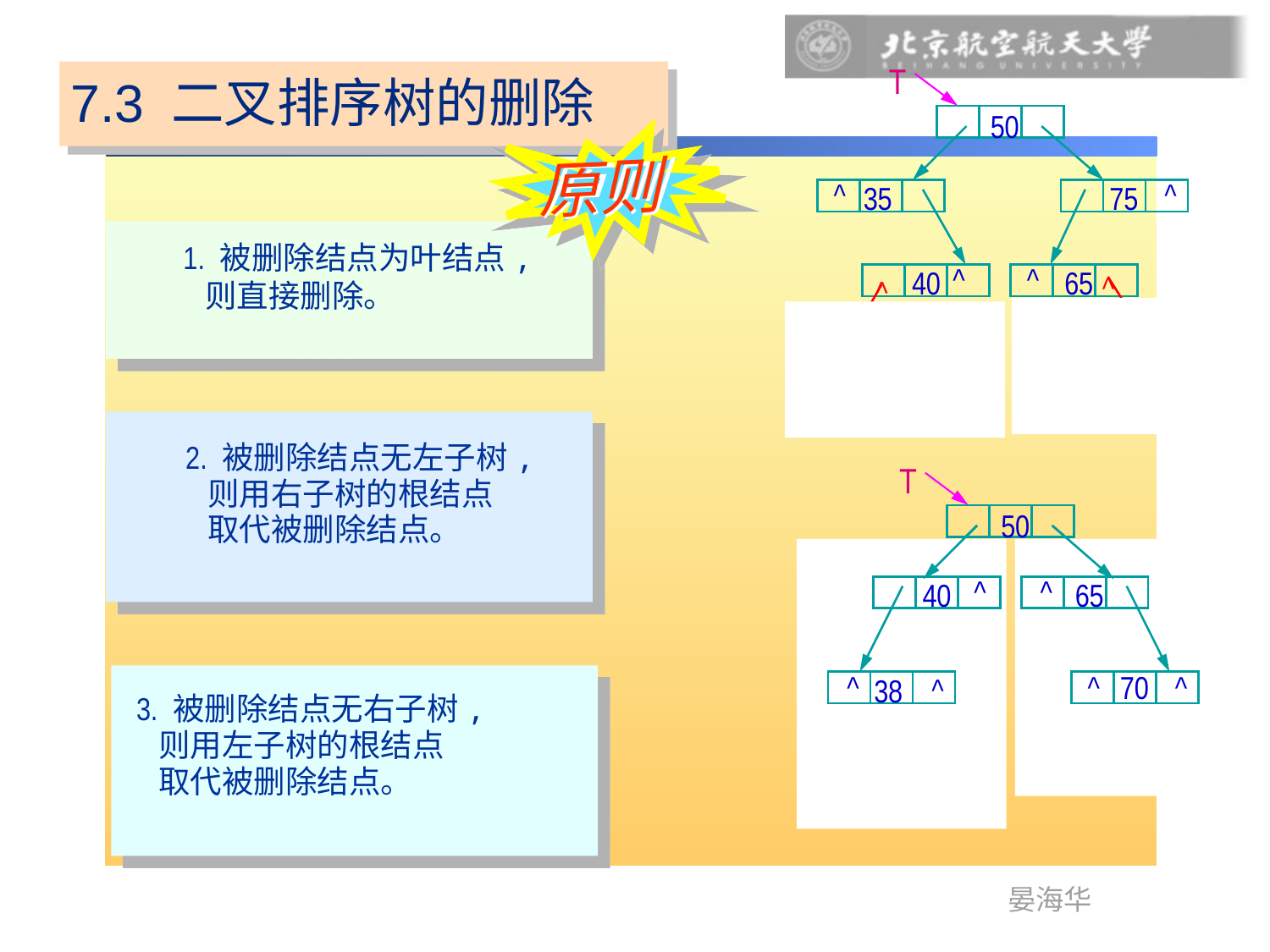

T

50

^
^
35
75

^
^
40
65

^
^
^
^
70
38

7.3 二叉排序树的删除

原则

1. 被删除结点为叶结点,
  则直接删除。
^

^

2. 被删除结点无左子树,
  则用右子树的根结点
  取代被删除结点。
T

50

^
^
35
75

^
^
40
65

^
^
70
^
^
38

^
40

^
^
38

^
65

^
70
^

3. 被删除结点无右子树,
  则用左子树的根结点
  取代被删除结点。